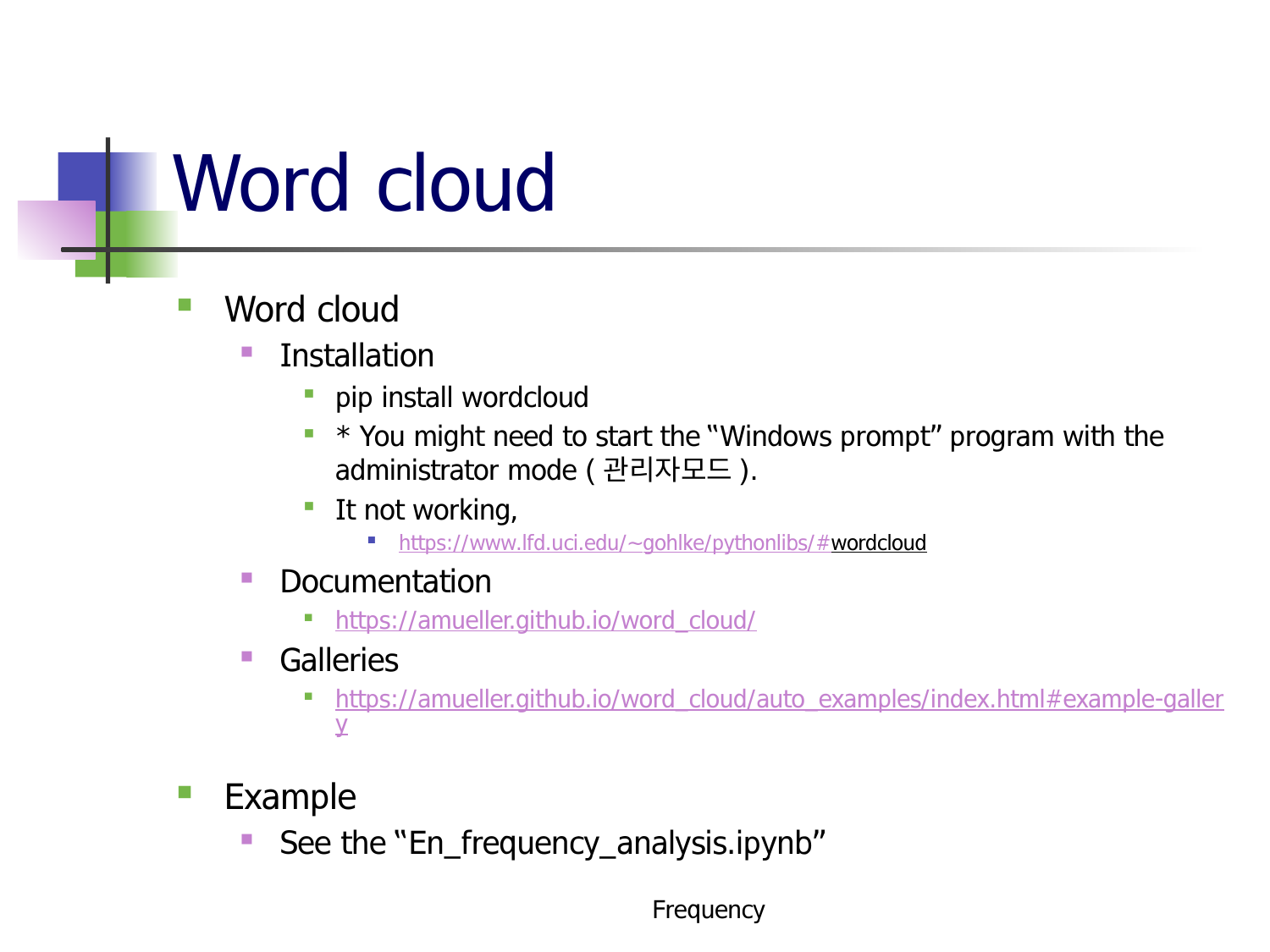

# Word cloud
Word cloud
Installation
pip install wordcloud
* You might need to start the “Windows prompt” program with the administrator mode (관리자모드).
It not working,
https://www.lfd.uci.edu/~gohlke/pythonlibs/#wordcloud
Documentation
https://amueller.github.io/word_cloud/
Galleries
https://amueller.github.io/word_cloud/auto_examples/index.html#example-gallery
Example
See the “En_frequency_analysis.ipynb”
Frequency